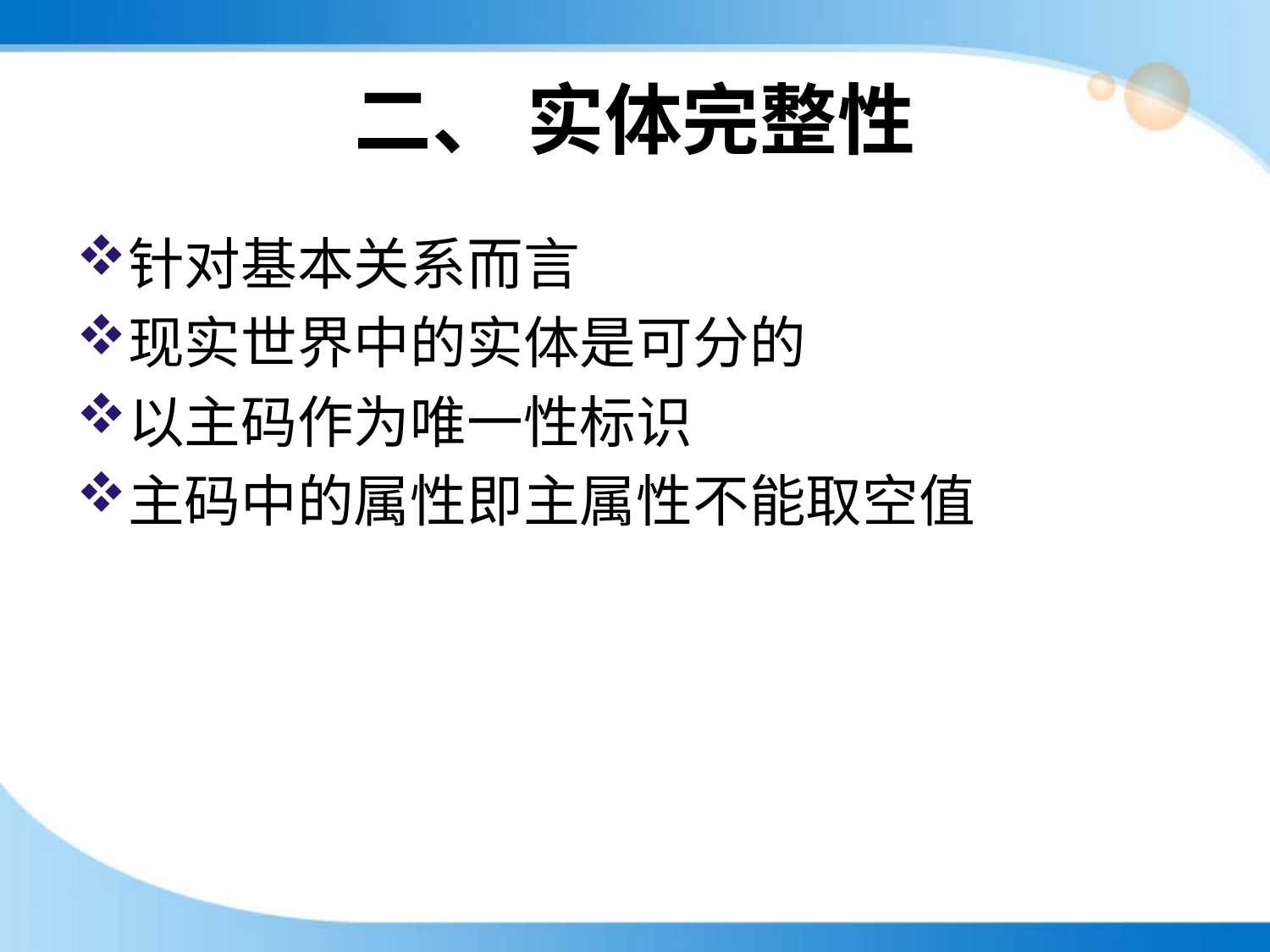

# 二、 实体完整性
针对基本关系而言
现实世界中的实体是可分的
以主码作为唯一性标识
主码中的属性即主属性不能取空值